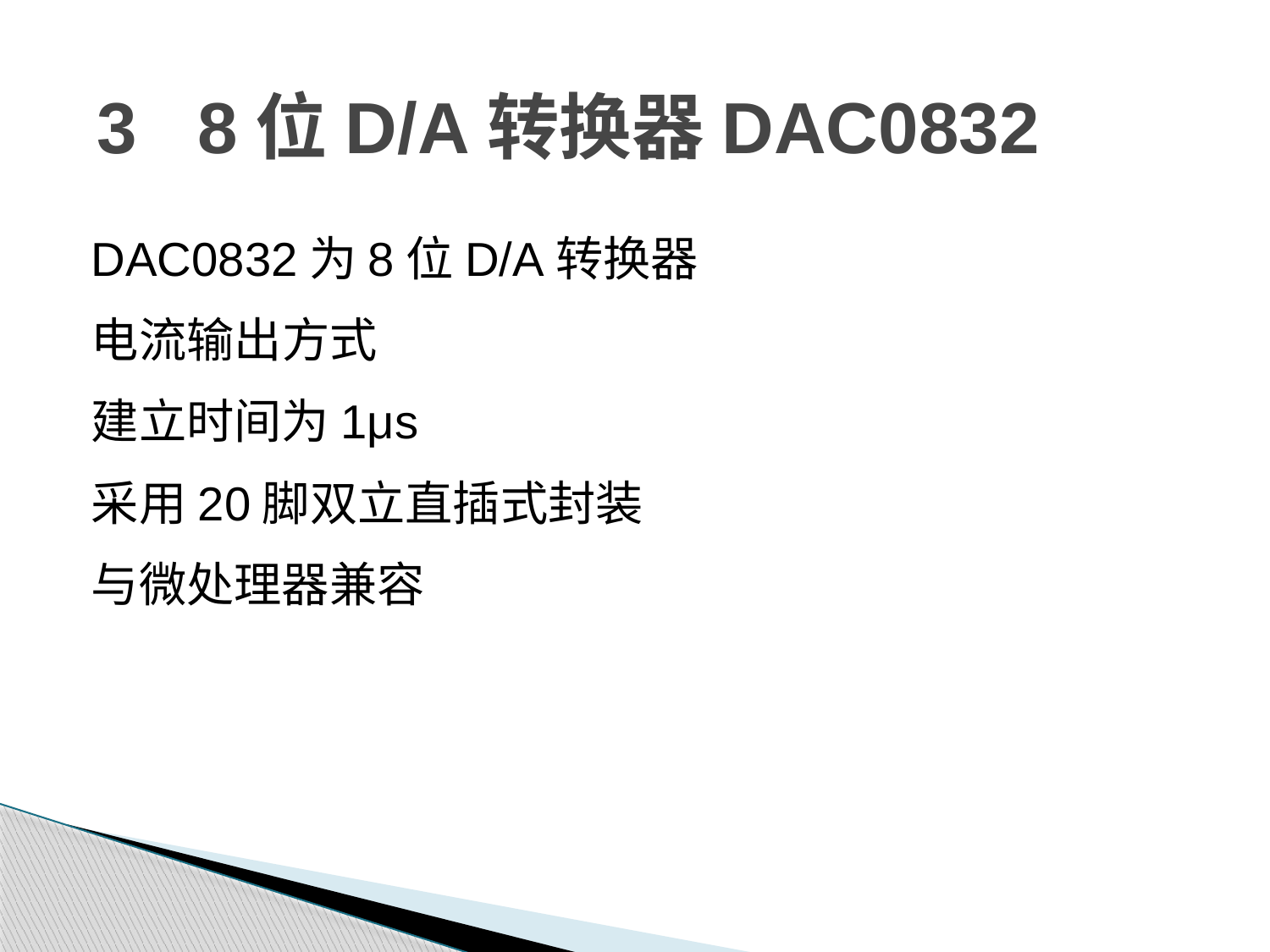

# 3   8位D/A转换器DAC0832
DAC0832为8位D/A转换器
电流输出方式
建立时间为1μs
采用20脚双立直插式封装
与微处理器兼容